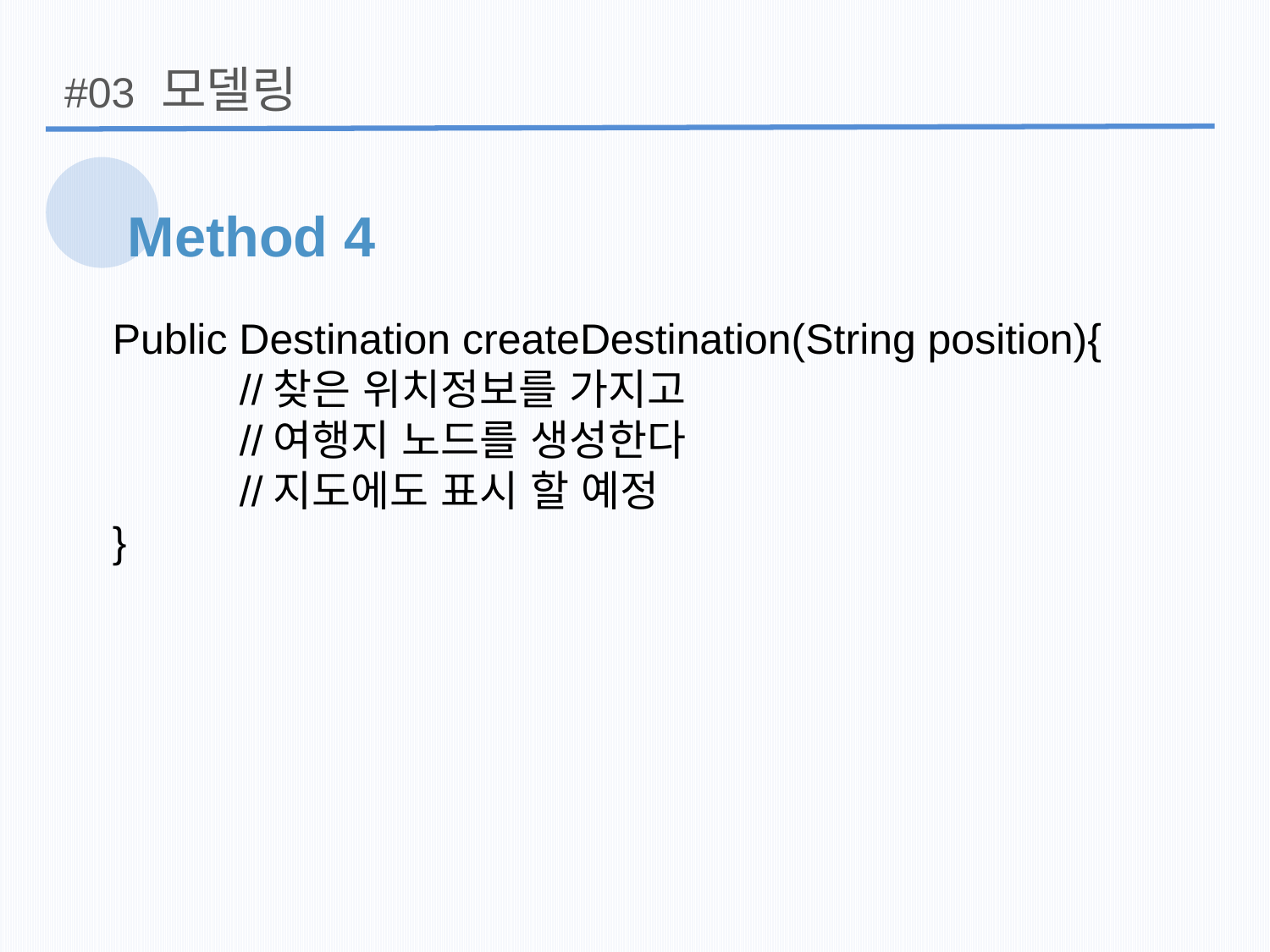

모델링
#03

Method 4
Public Destination createDestination(String position){
	//찾은 위치정보를 가지고
	//여행지 노드를 생성한다
	//지도에도 표시 할 예정
}